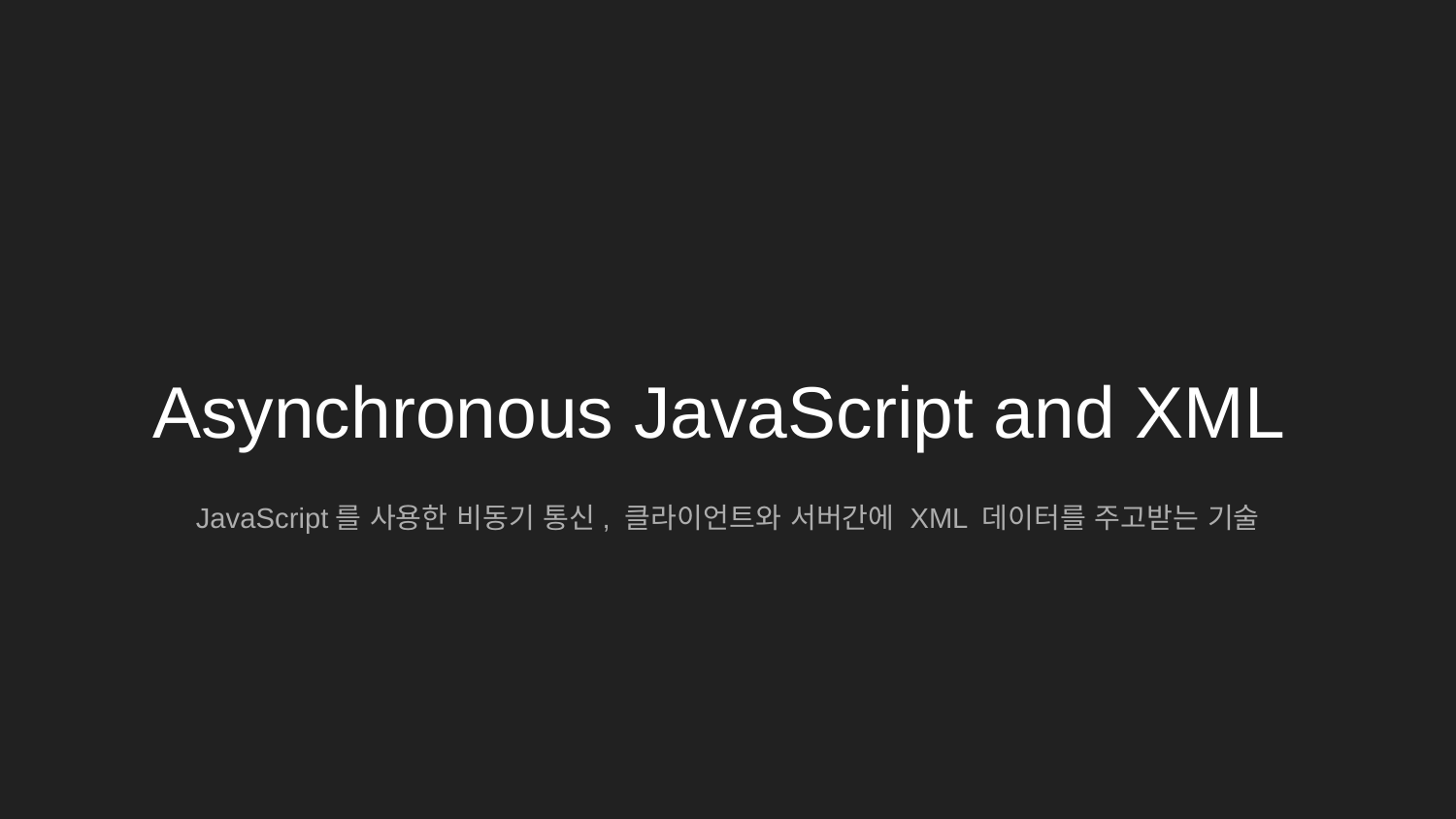

# Asynchronous JavaScript and XML
JavaScript를 사용한 비동기 통신, 클라이언트와 서버간에 XML 데이터를 주고받는 기술